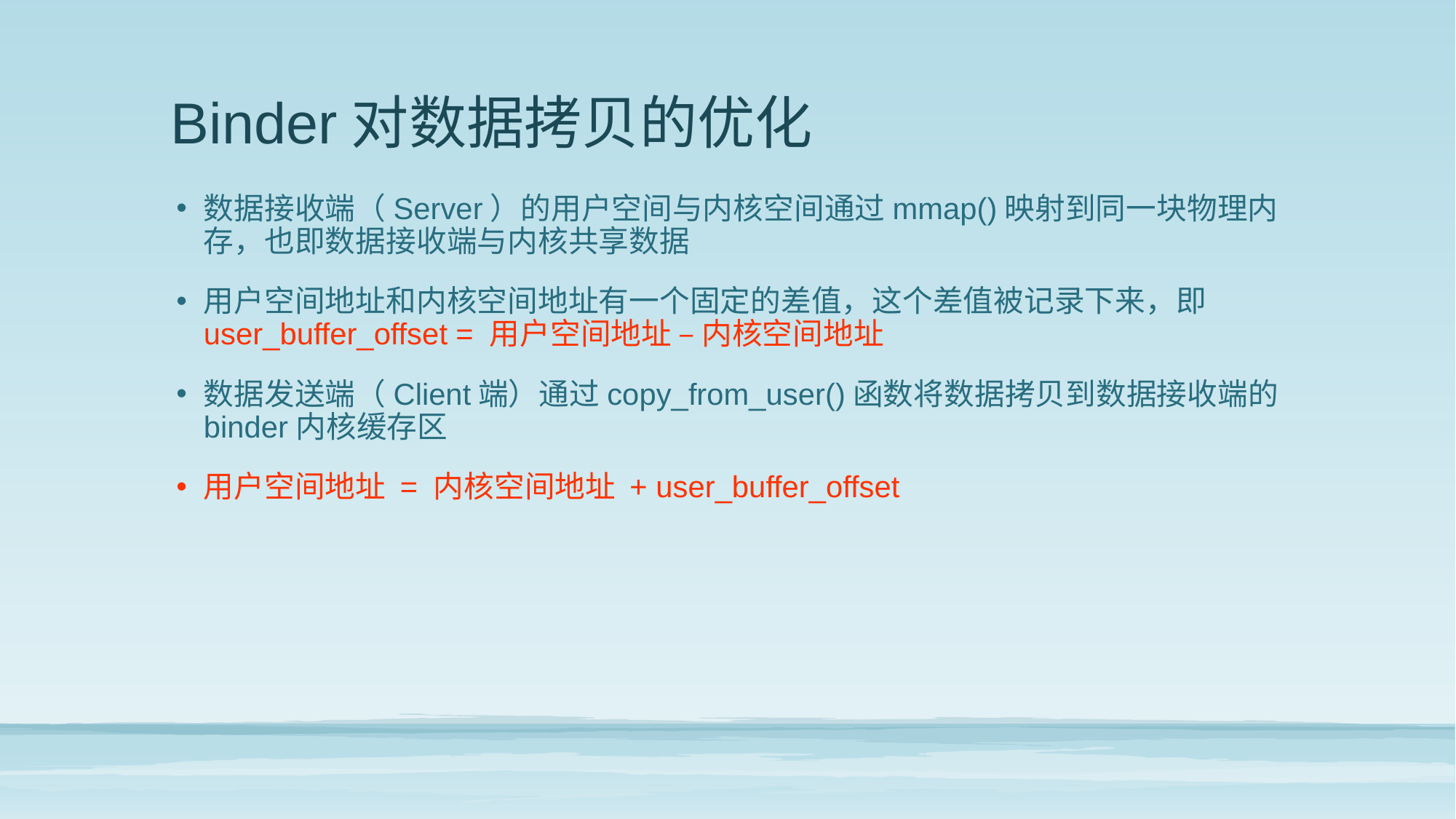

# Binder对数据拷贝的优化
数据接收端（Server）的用户空间与内核空间通过mmap()映射到同一块物理内存，也即数据接收端与内核共享数据
用户空间地址和内核空间地址有一个固定的差值，这个差值被记录下来，即user_buffer_offset = 用户空间地址 – 内核空间地址
数据发送端（Client端）通过copy_from_user()函数将数据拷贝到数据接收端的binder内核缓存区
用户空间地址 = 内核空间地址 + user_buffer_offset